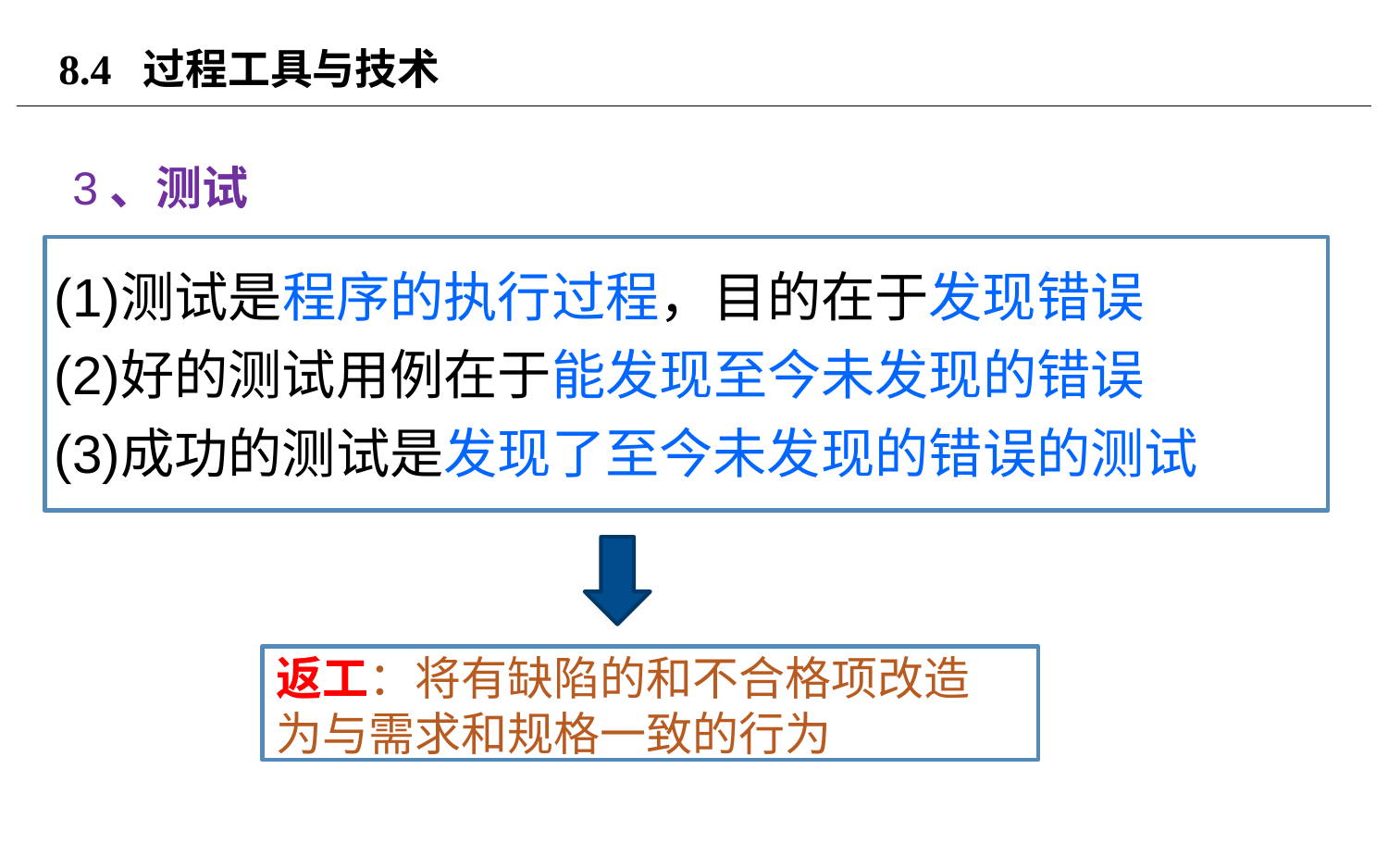

# 8.4  过程工具与技术
3、测试

测试是程序的执行过程，目的在于发现错误
好的测试用例在于能发现至今未发现的错误
成功的测试是发现了至今未发现的错误的测试

返工：将有缺陷的和不合格项改造为与需求和规格一致的行为